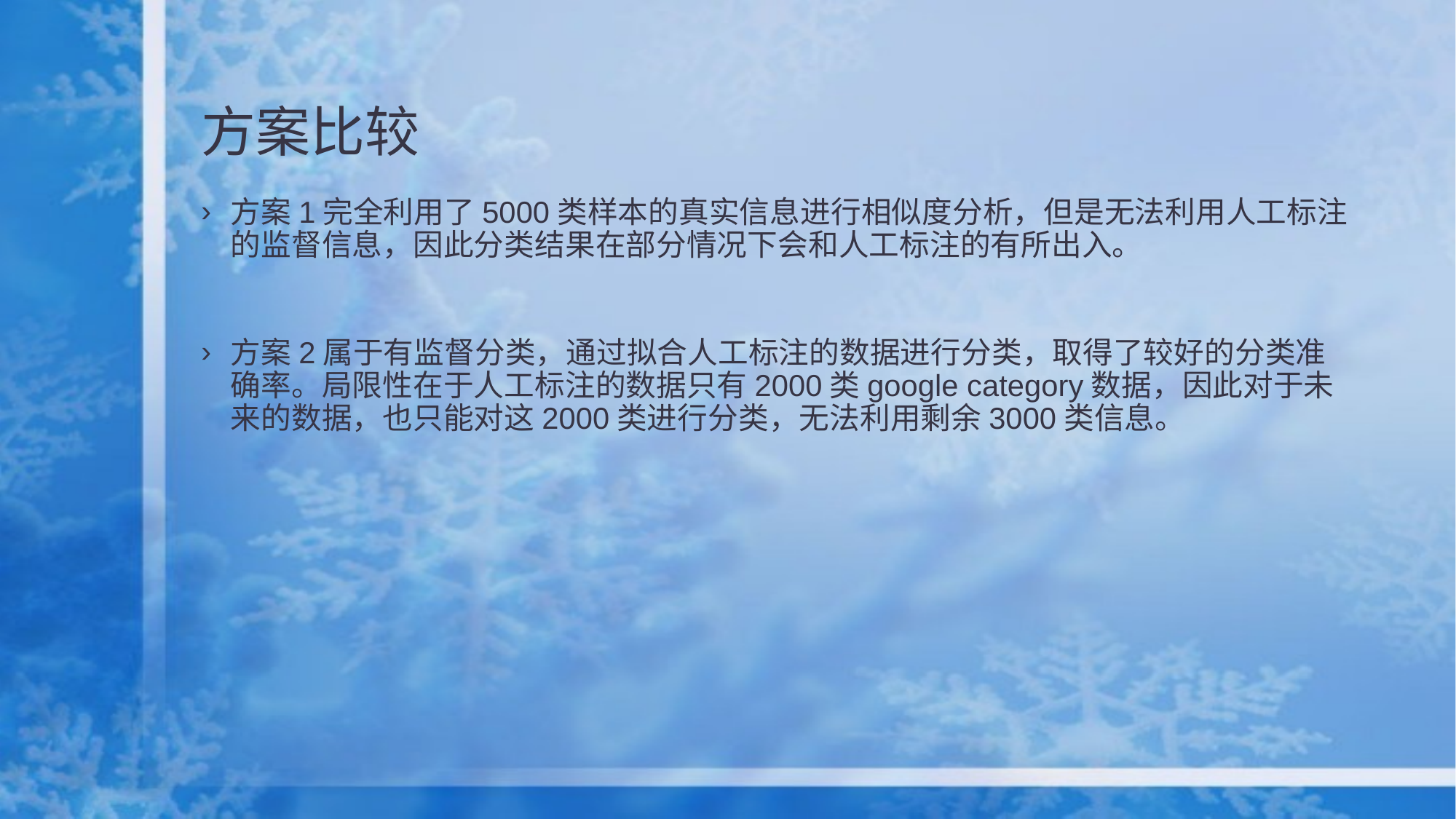

# 方案比较
方案1完全利用了5000类样本的真实信息进行相似度分析，但是无法利用人工标注的监督信息，因此分类结果在部分情况下会和人工标注的有所出入。

方案2属于有监督分类，通过拟合人工标注的数据进行分类，取得了较好的分类准确率。局限性在于人工标注的数据只有2000类google category数据，因此对于未来的数据，也只能对这2000类进行分类，无法利用剩余3000类信息。